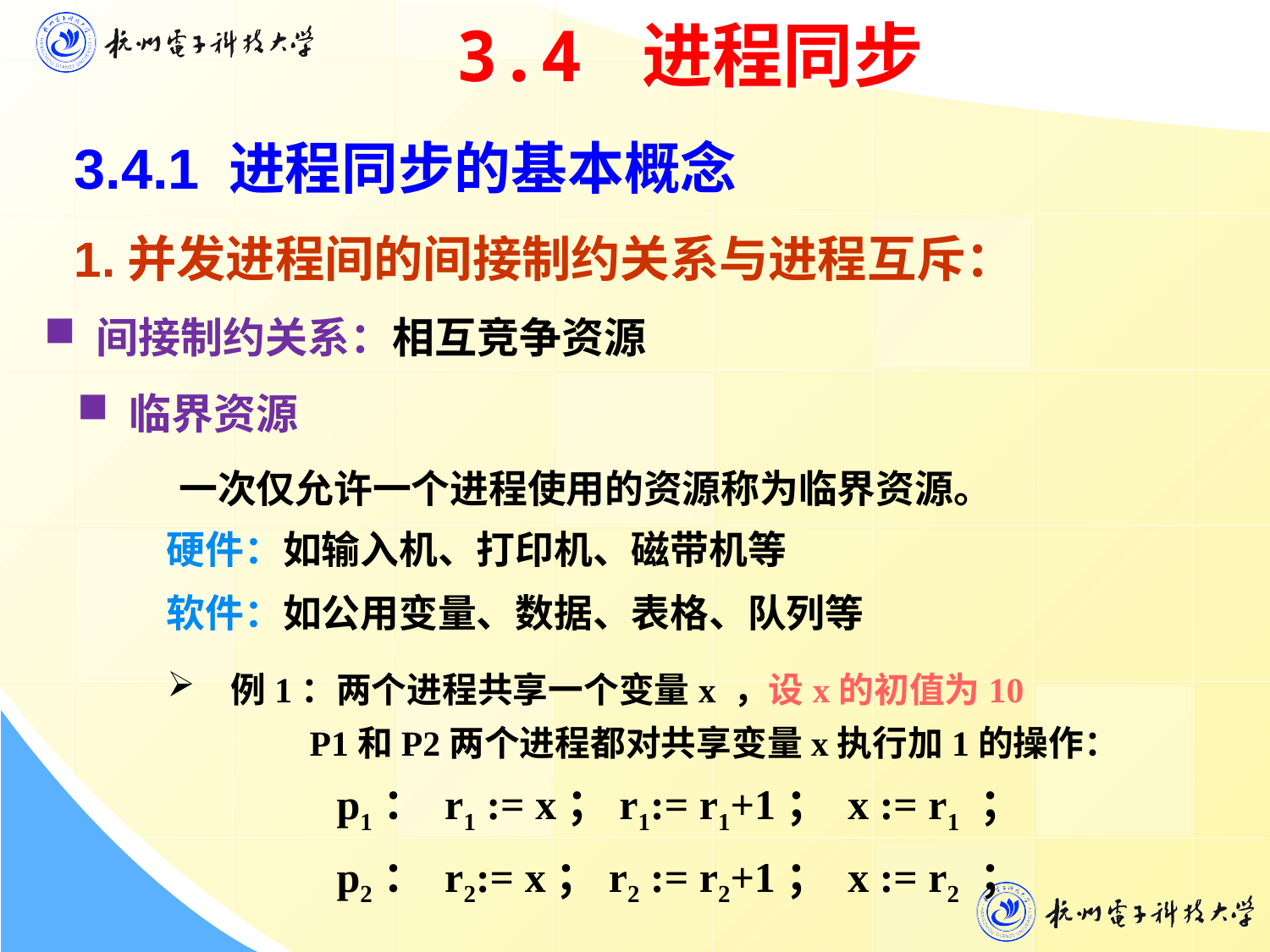

3.4 进程同步
3.4.1 进程同步的基本概念
1.并发进程间的间接制约关系与进程互斥：
 间接制约关系：相互竞争资源
 临界资源
        一次仅允许一个进程使用的资源称为临界资源。
         硬件：如输入机、打印机、磁带机等
         软件：如公用变量、数据、表格、队列等

例1：两个进程共享一个变量x ，设x的初值为10
                P1和P2两个进程都对共享变量x执行加1的操作：
                p1： r1 := x；r1:= r1+1； x := r1 ；
                p2： r2:= x；r2 := r2+1； x := r2 ；